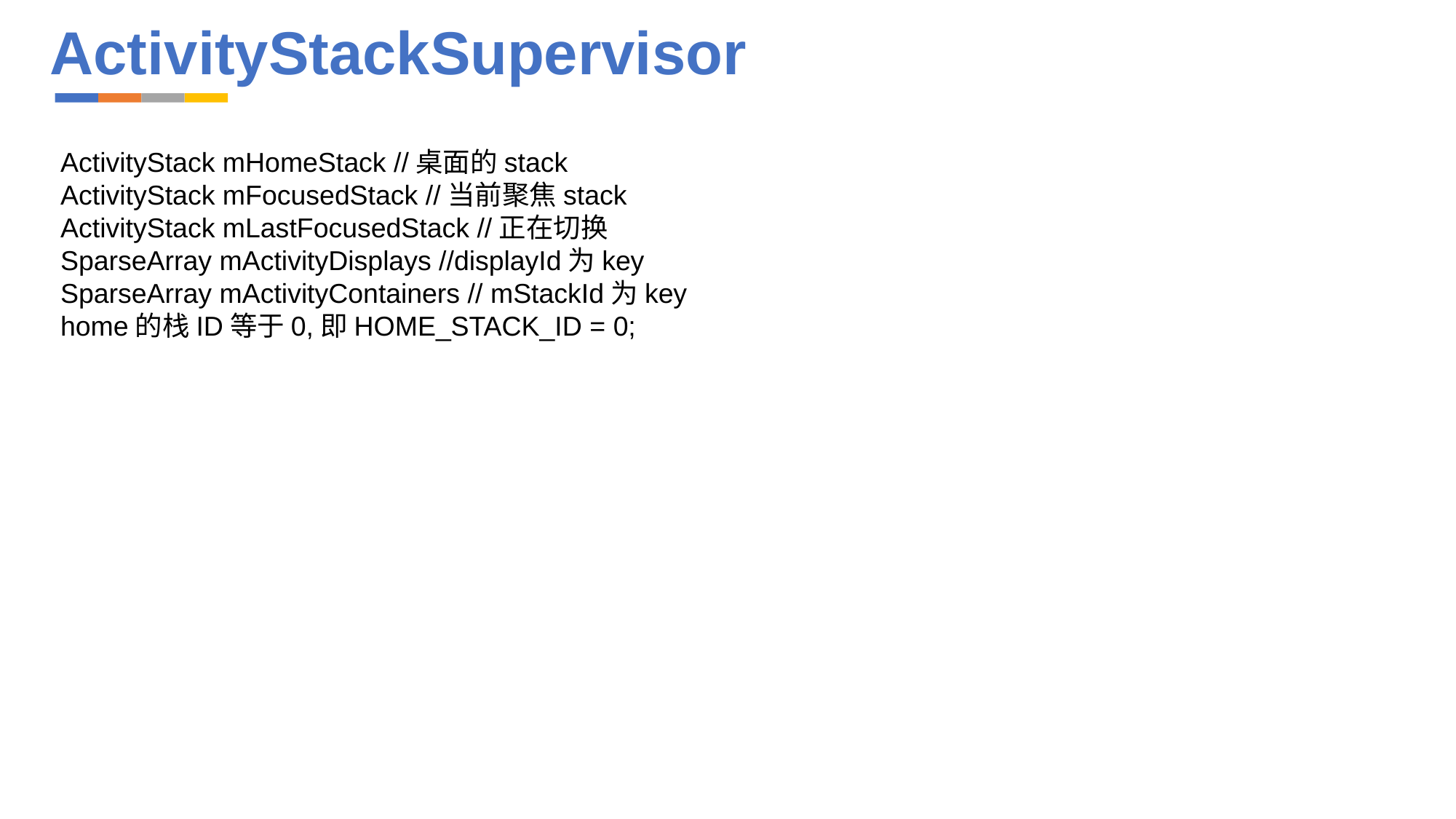

# ActivityStackSupervisor
ActivityStack mHomeStack //桌面的stack
ActivityStack mFocusedStack //当前聚焦stack
ActivityStack mLastFocusedStack //正在切换
SparseArray mActivityDisplays //displayId为key
SparseArray mActivityContainers // mStackId为key
home的栈ID等于0,即HOME_STACK_ID = 0;